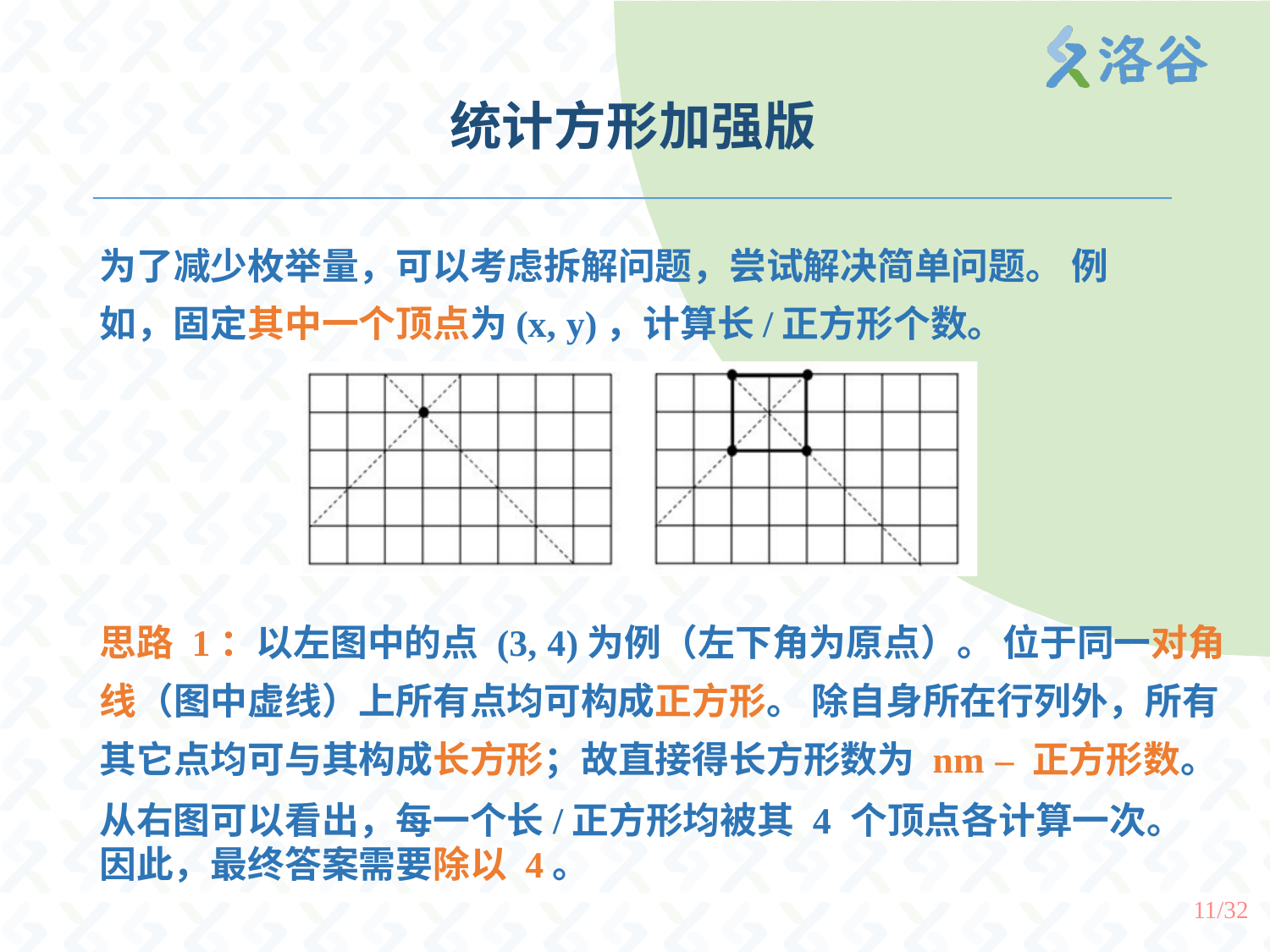

# 统计方形加强版

为了减少枚举量，可以考虑拆解问题，尝试解决简单问题。 例如，固定其中一个顶点为(x, y)，计算长/正方形个数。

思路 1：以左图中的点 (3, 4)为例（左下角为原点）。 位于同一对角线（图中虚线）上所有点均可构成正方形。 除自身所在行列外，所有其它点均可与其构成长方形；故直接得长方形数为 nm – 正方形数。

从右图可以看出，每一个长/正方形均被其 4 个顶点各计算一次。
因此，最终答案需要除以 4。
11/32